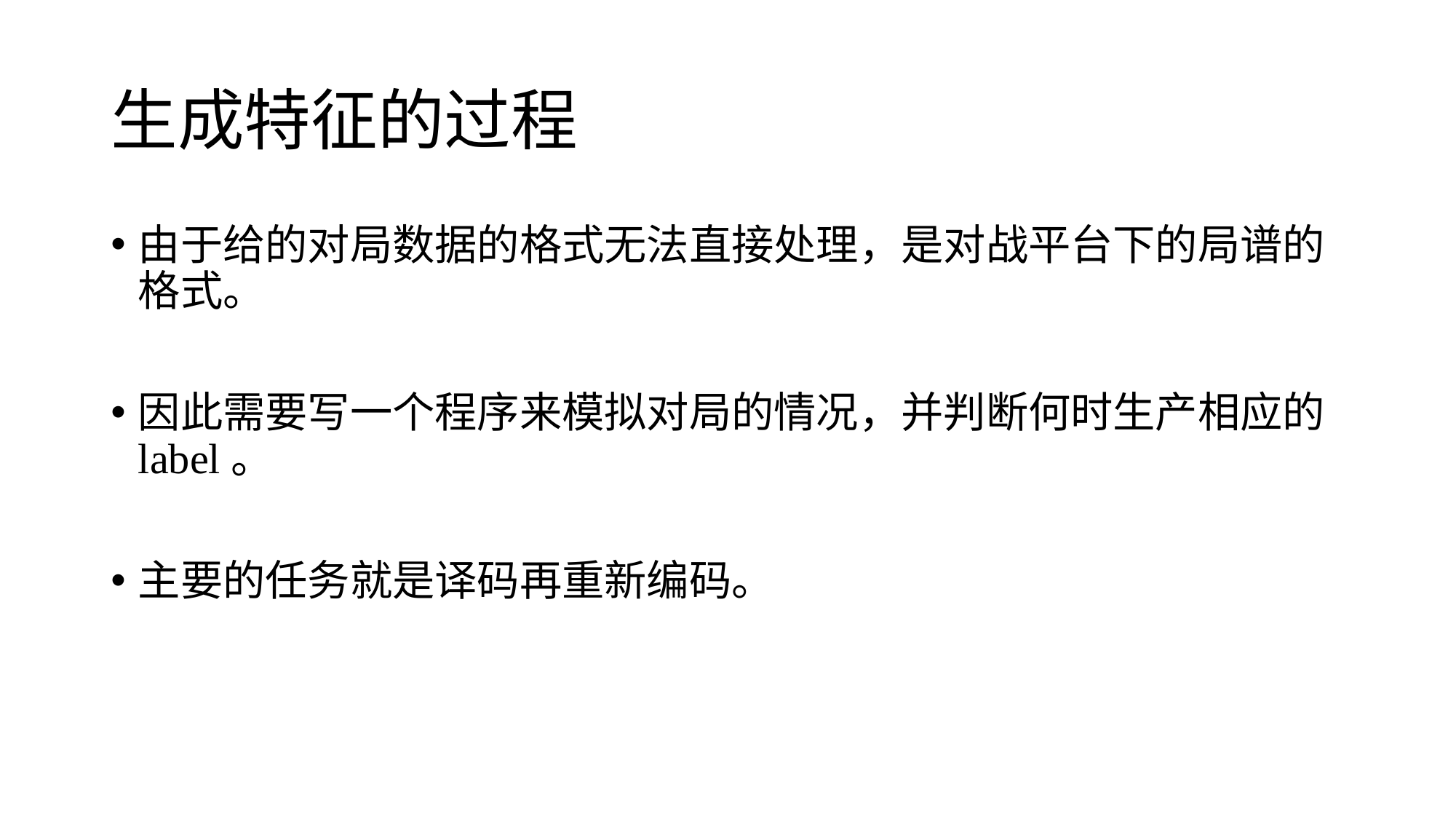

# 生成特征的过程
由于给的对局数据的格式无法直接处理，是对战平台下的局谱的格式。

因此需要写一个程序来模拟对局的情况，并判断何时生产相应的label。

主要的任务就是译码再重新编码。